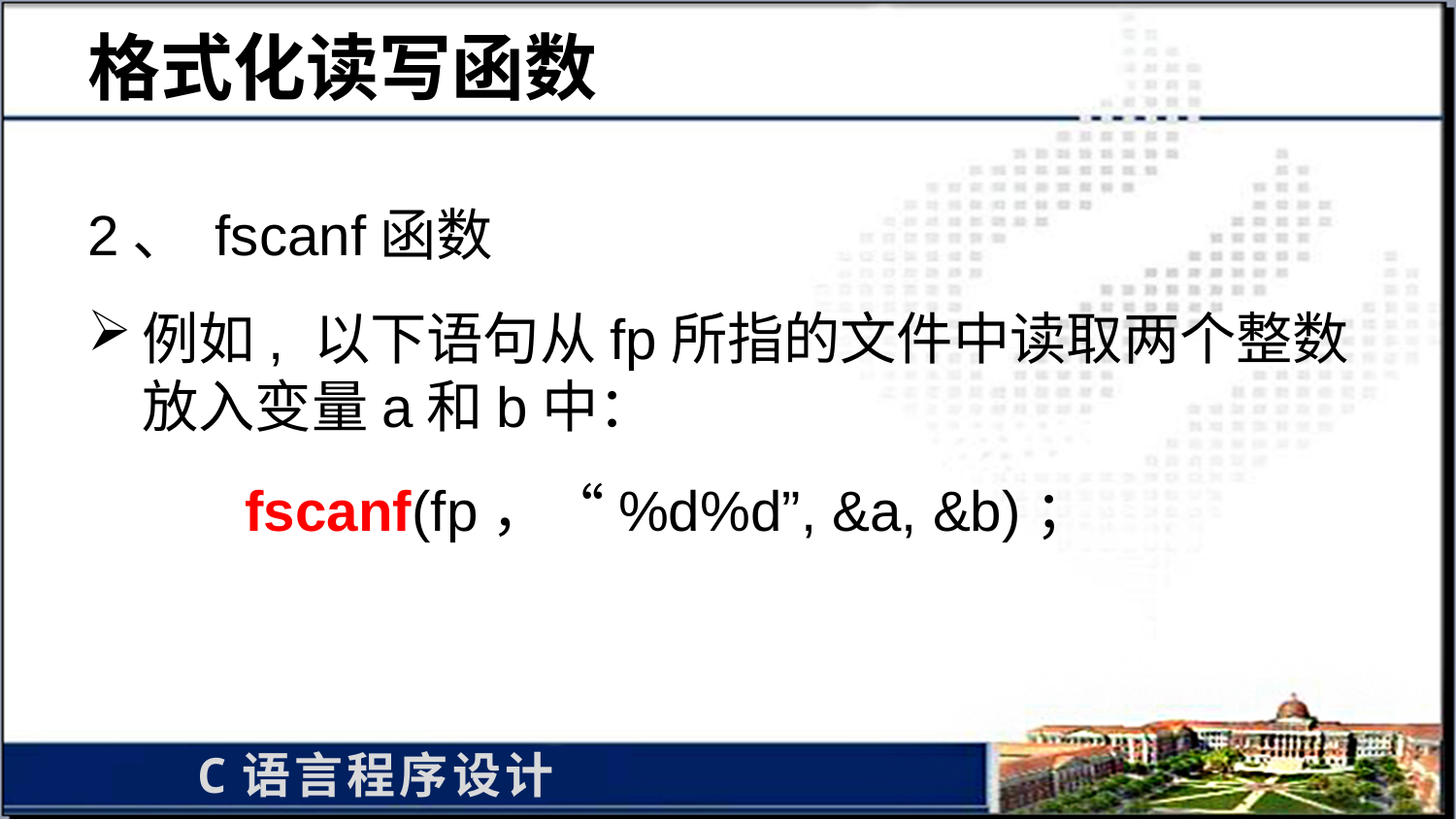

# 格式化读写函数
2、 fscanf函数
例如, 以下语句从fp所指的文件中读取两个整数放入变量a和b中：
          fscanf(fp，“%d%d”, &a, &b)；